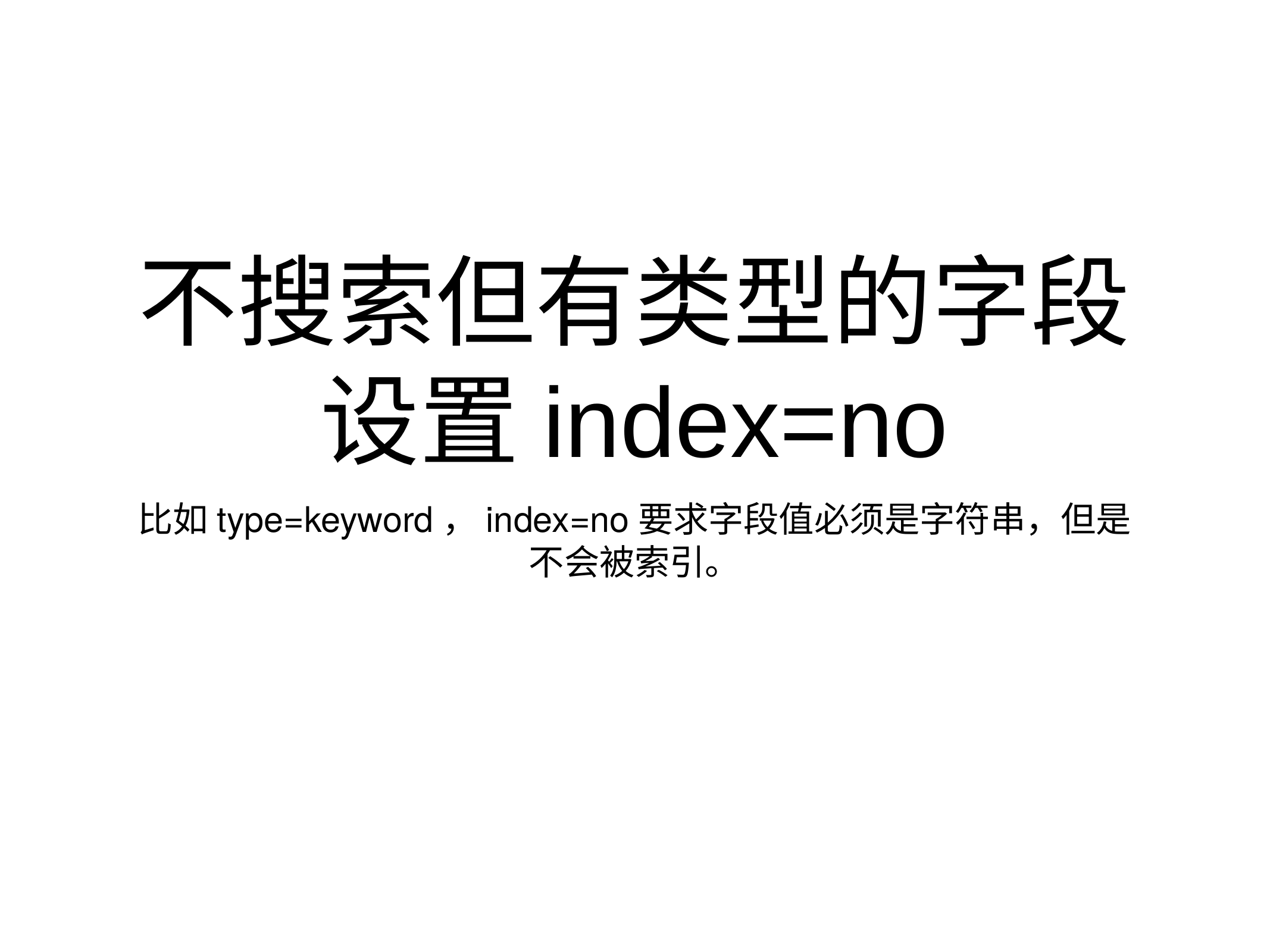

# 不搜索但有类型的字段设置index=no
比如type=keyword，index=no要求字段值必须是字符串，但是不会被索引。